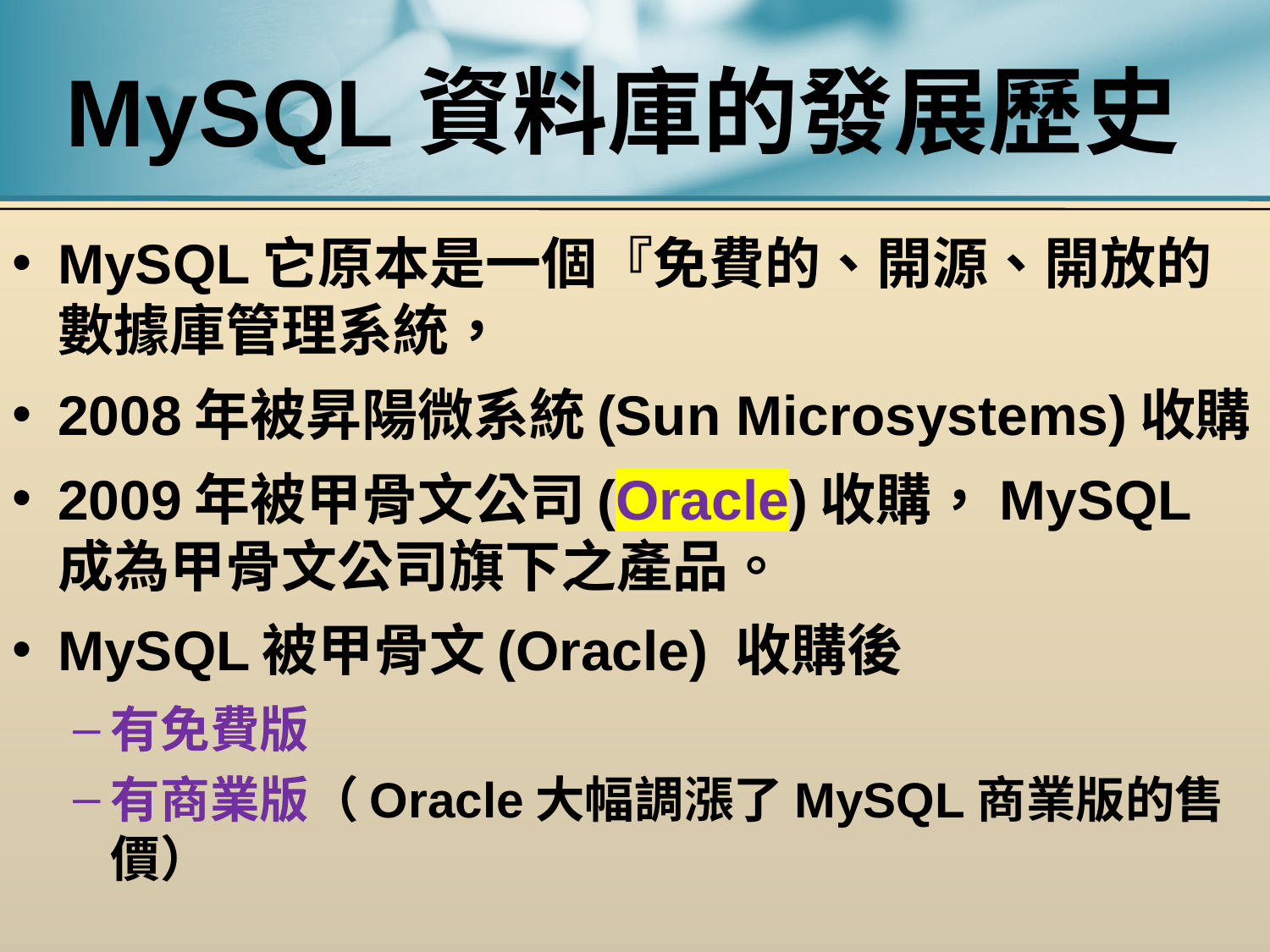

# MySQL資料庫的發展歷史
MySQL它原本是一個『免費的、開源、開放的數據庫管理系統，
2008年被昇陽微系統(Sun Microsystems)收購，
2009年被甲骨文公司(Oracle)收購，MySQL成為甲骨文公司旗下之產品。
MySQL被甲骨文(Oracle) 收購後
有免費版
有商業版（Oracle大幅調漲了MySQL商業版的售價）